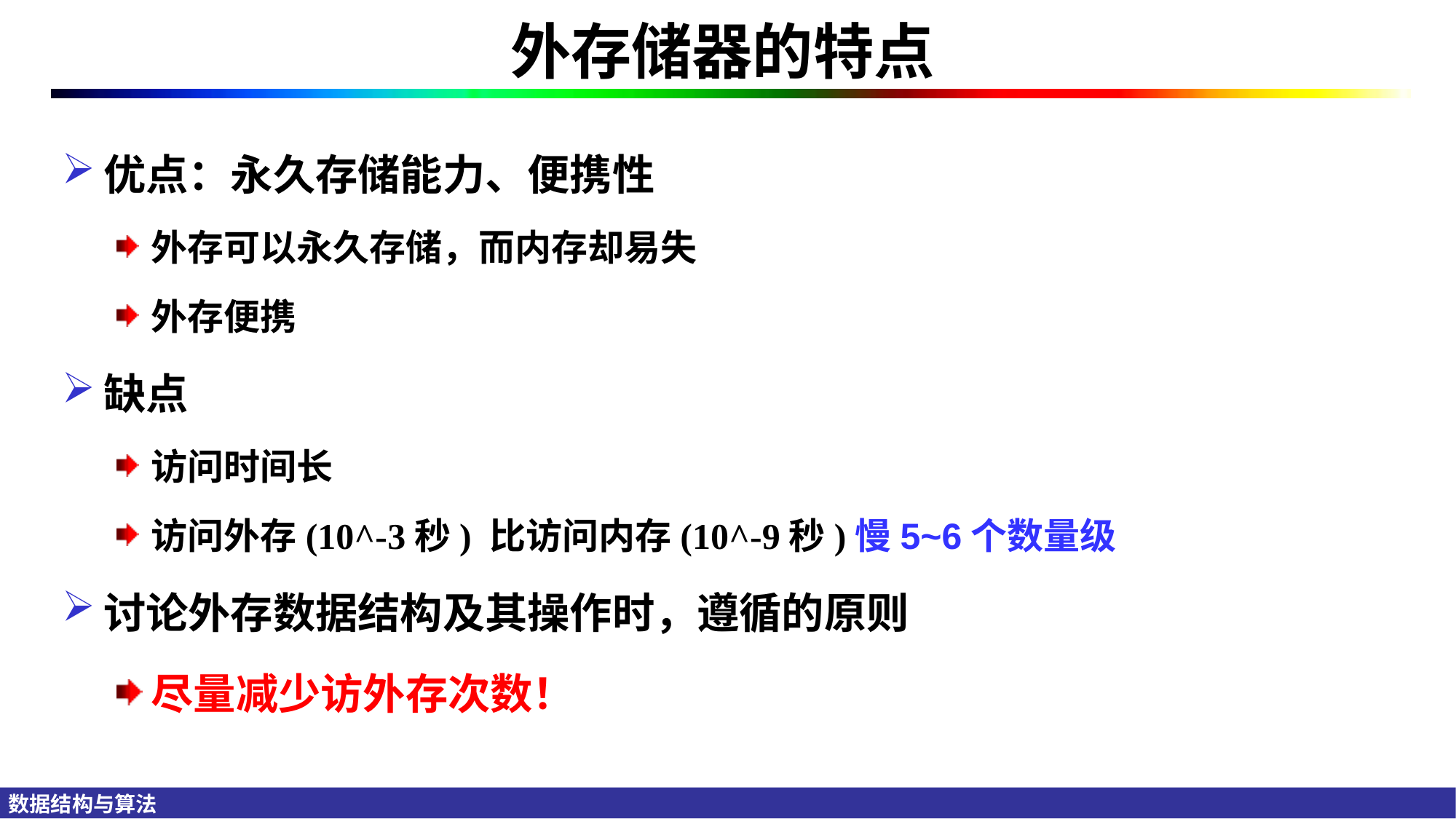

外存储器的特点
优点：永久存储能力、便携性
外存可以永久存储，而内存却易失
外存便携
缺点
访问时间长
访问外存(10^-3秒) 比访问内存(10^-9秒)慢5~6个数量级
讨论外存数据结构及其操作时，遵循的原则
尽量减少访外存次数！